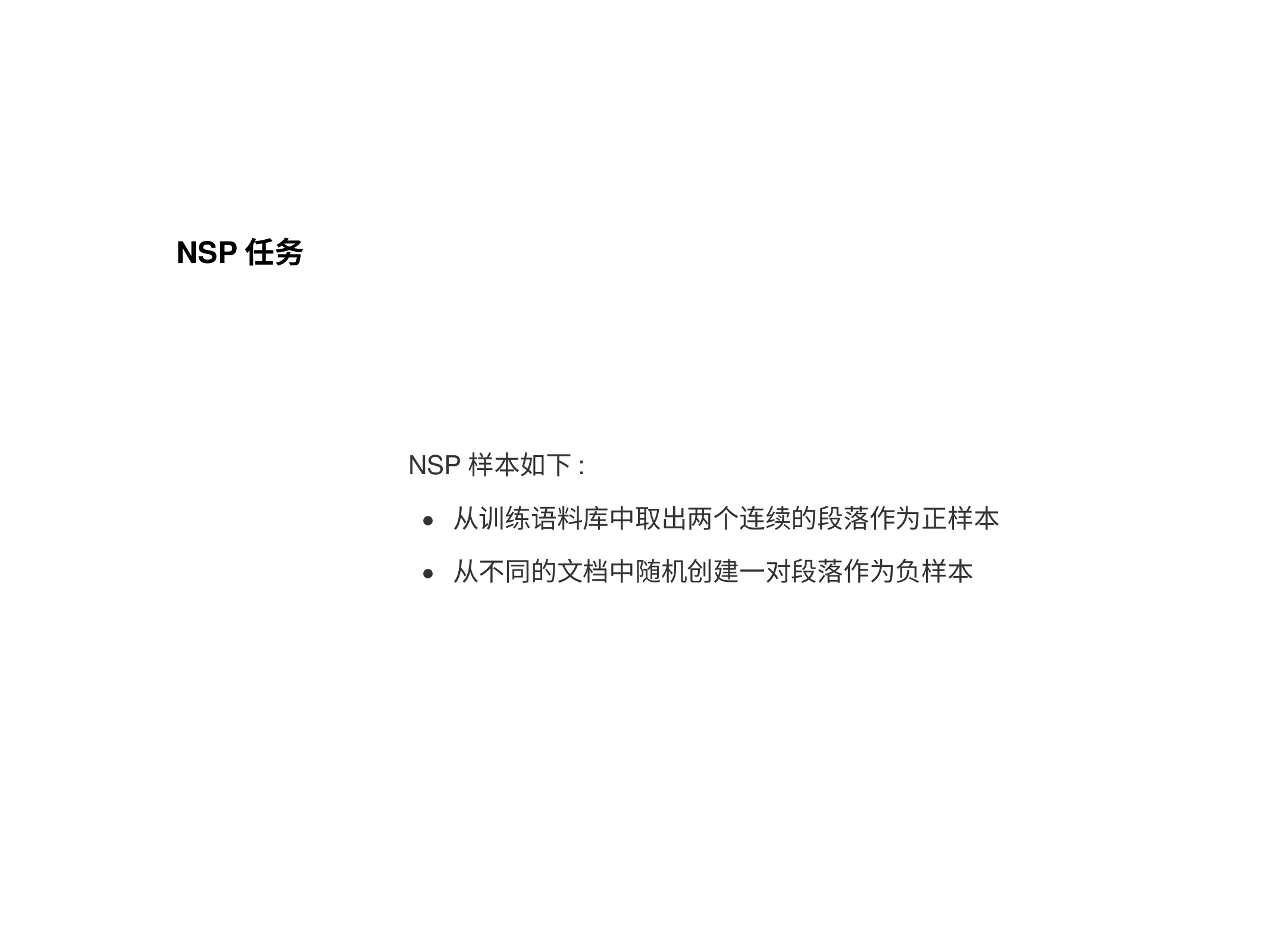

NSP任务
NSP样本如下:
从训练语料库中取出两个连续的段落作为正样本
从不同的文档中随机创建一对段落作为负样本